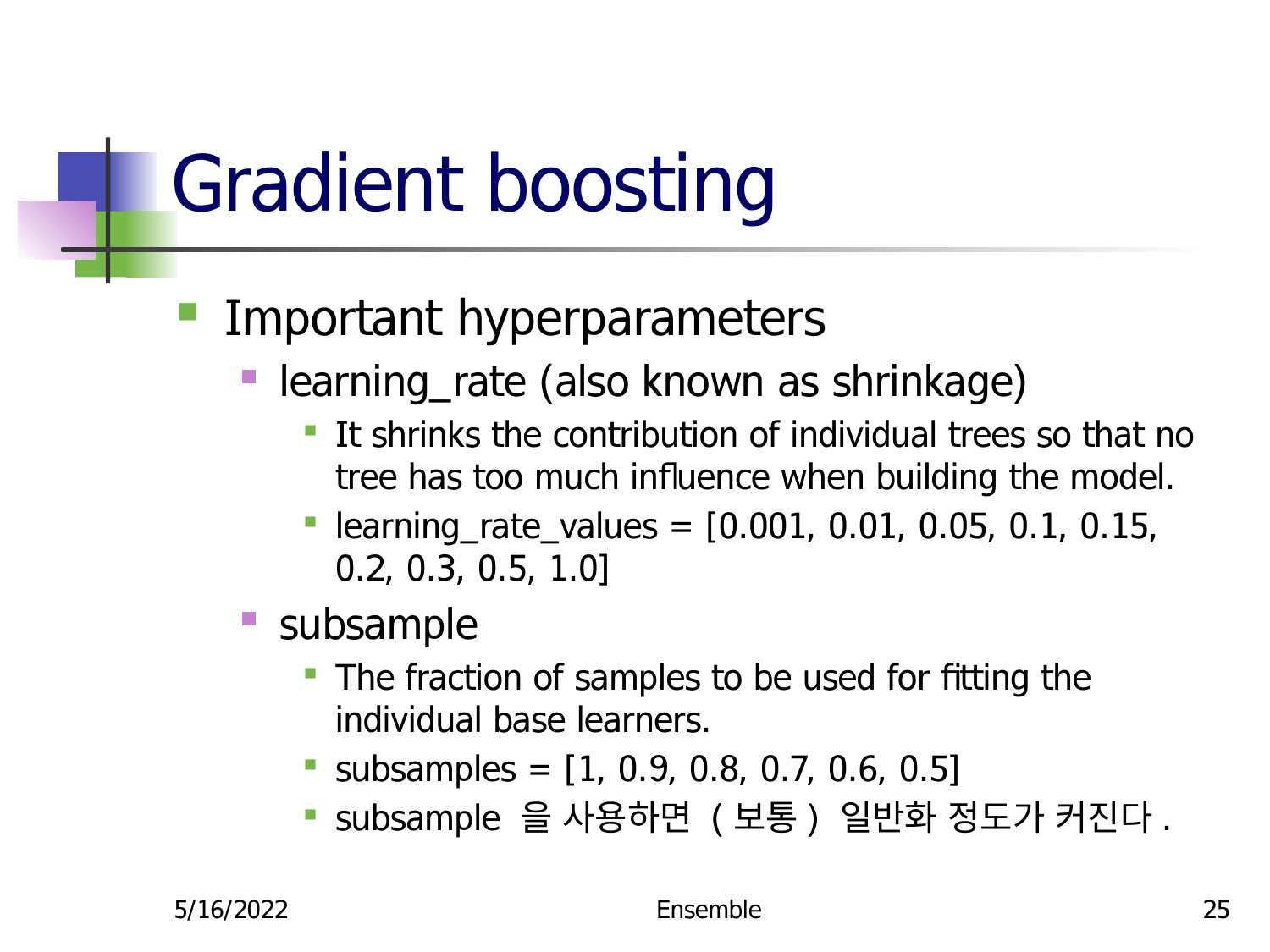

# Gradient boosting
Important hyperparameters
learning_rate (also known as shrinkage)
It shrinks the contribution of individual trees so that no tree has too much influence when building the model.
learning_rate_values = [0.001, 0.01, 0.05, 0.1, 0.15, 0.2, 0.3, 0.5, 1.0]
subsample
The fraction of samples to be used for fitting the individual base learners.
subsamples = [1, 0.9, 0.8, 0.7, 0.6, 0.5]
subsample 을 사용하면 (보통) 일반화 정도가 커진다.
5/16/2022
Ensemble
25